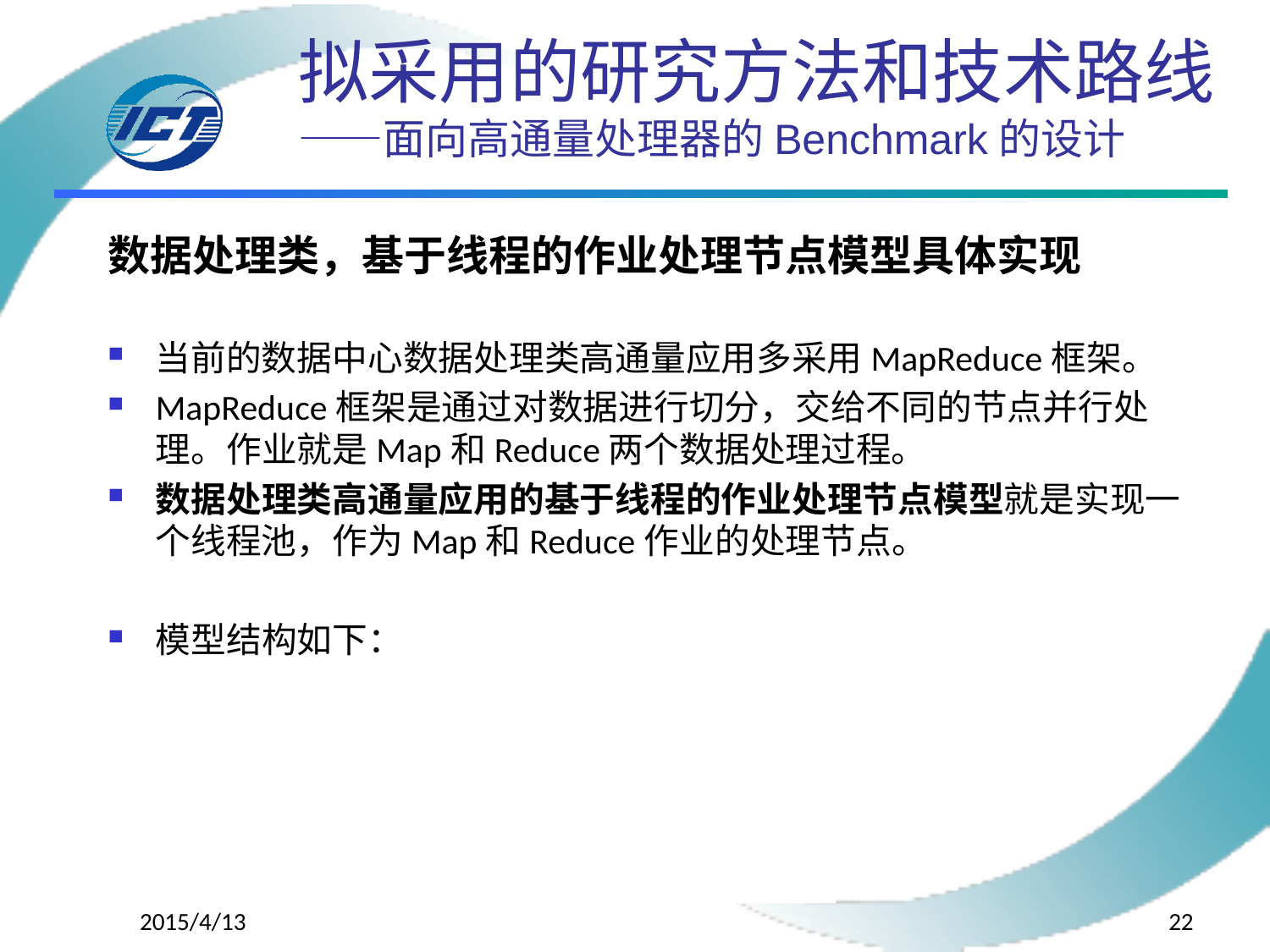

# 拟采用的研究方法和技术路线——面向高通量处理器的Benchmark的设计
数据处理类，基于线程的作业处理节点模型具体实现

当前的数据中心数据处理类高通量应用多采用MapReduce框架。
MapReduce框架是通过对数据进行切分，交给不同的节点并行处理。作业就是Map和Reduce两个数据处理过程。
数据处理类高通量应用的基于线程的作业处理节点模型就是实现一个线程池，作为Map和Reduce作业的处理节点。

模型结构如下：
2015/4/13
22